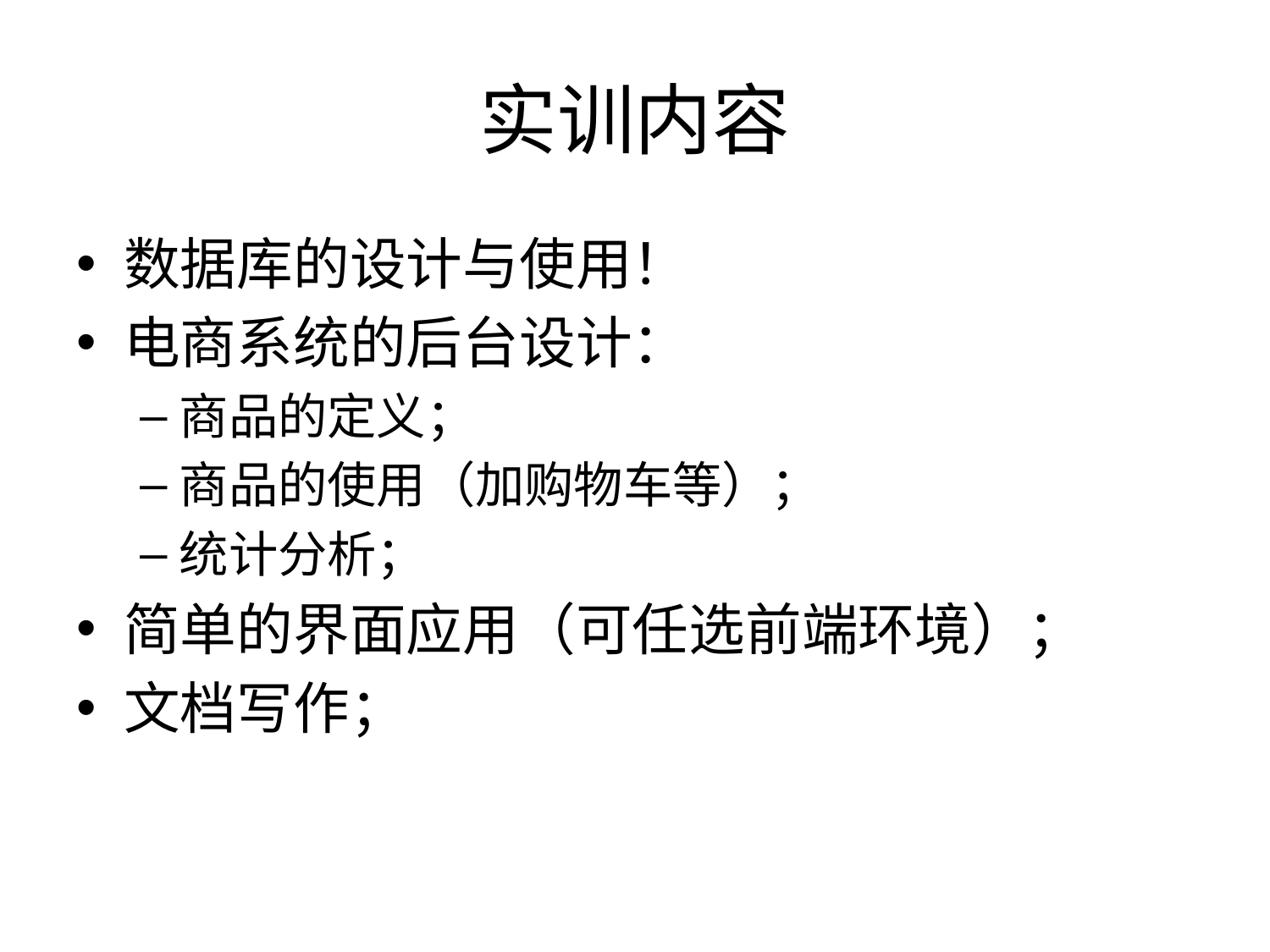

# 实训内容
数据库的设计与使用！
电商系统的后台设计：
商品的定义；
商品的使用（加购物车等）；
统计分析；
简单的界面应用（可任选前端环境）；
文档写作；